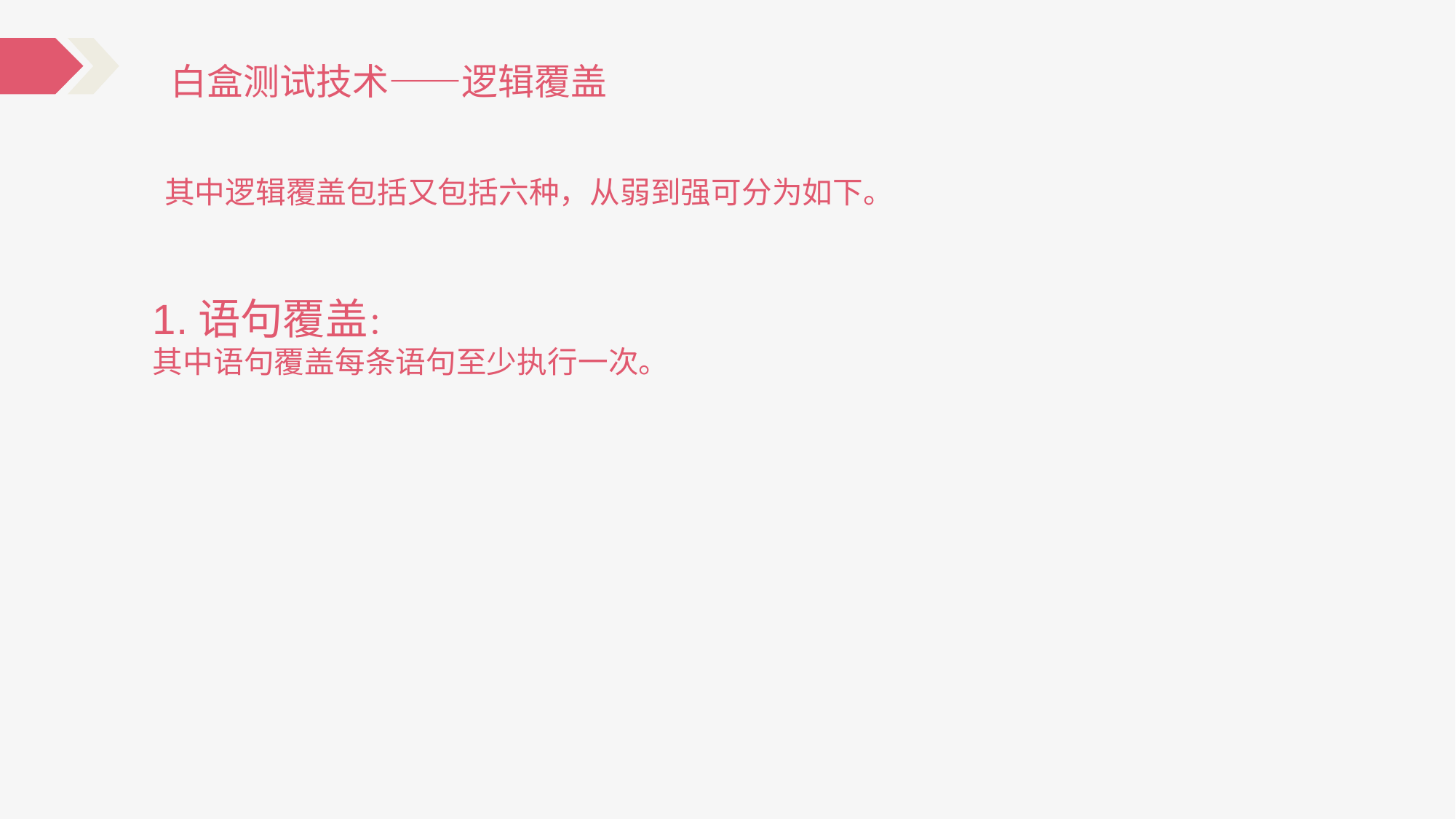

白盒测试技术——逻辑覆盖
其中逻辑覆盖包括又包括六种，从弱到强可分为如下。
1.语句覆盖：
其中语句覆盖每条语句至少执行一次。